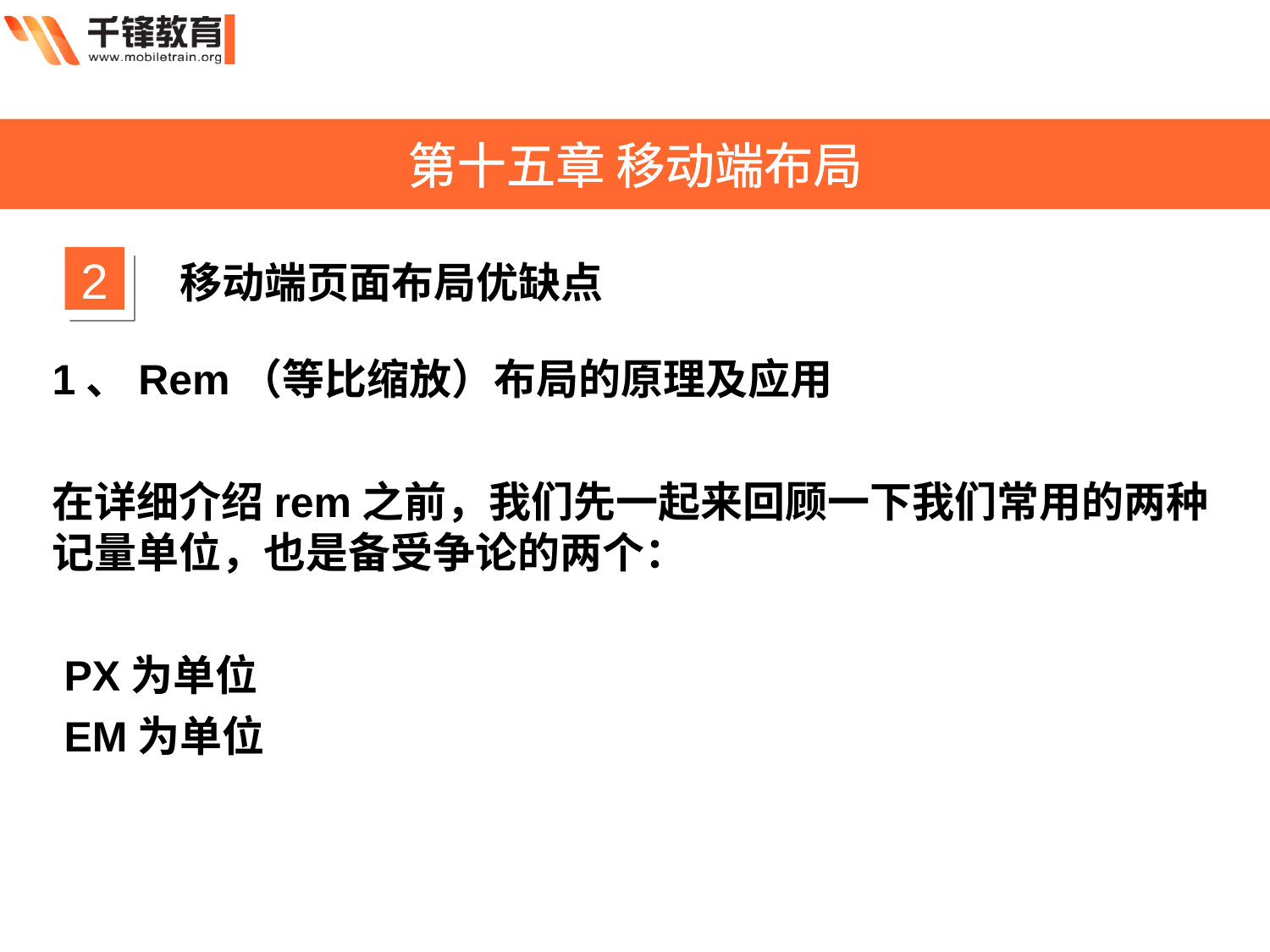

第十五章 移动端布局
2

移动端页面布局优缺点

1、Rem（等比缩放）布局的原理及应用

在详细介绍rem之前，我们先一起来回顾一下我们常用的两种记量单位，也是备受争论的两个：

 PX为单位
 EM为单位